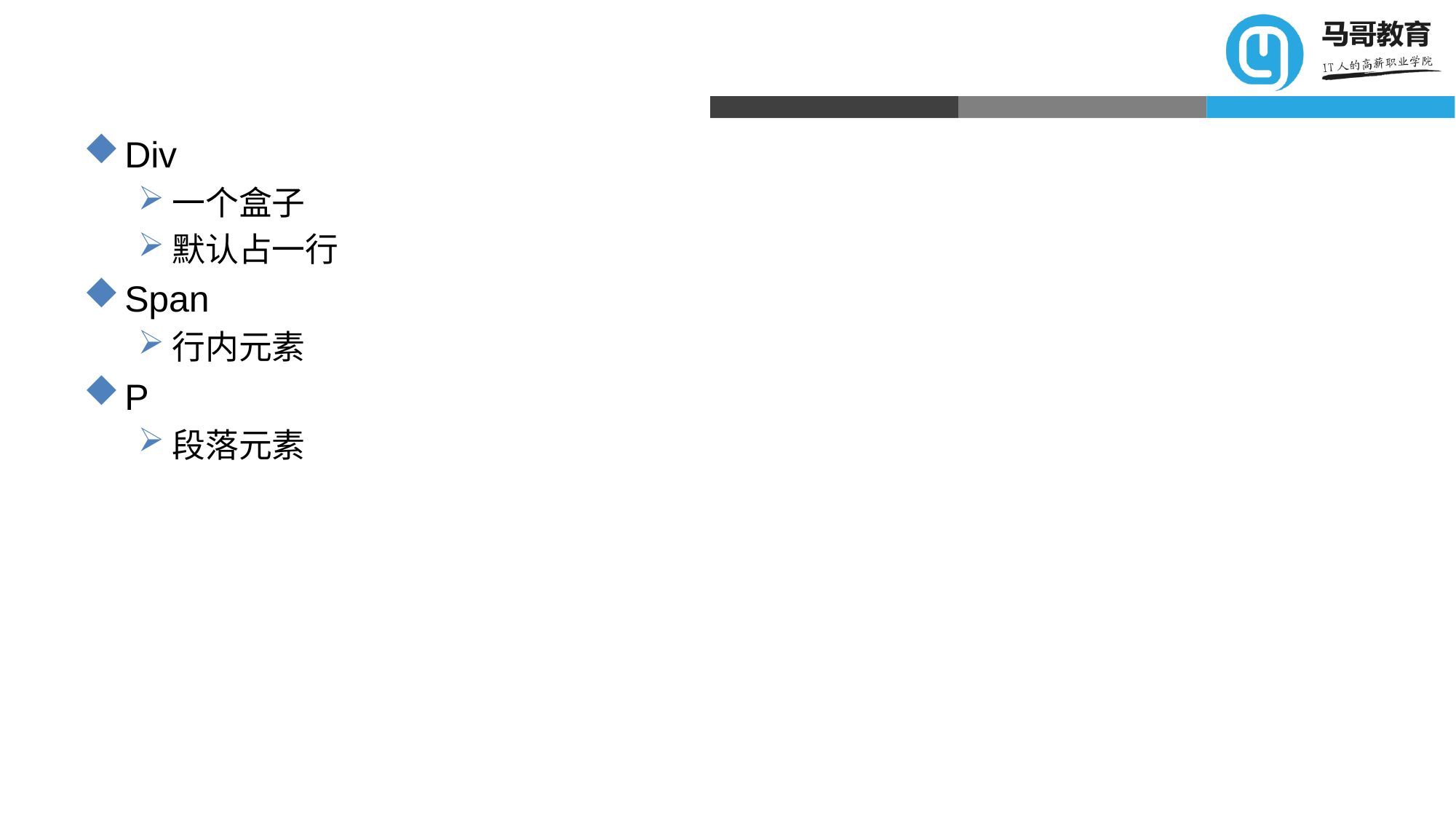

#
Div
一个盒子
默认占一行
Span
行内元素
P
段落元素